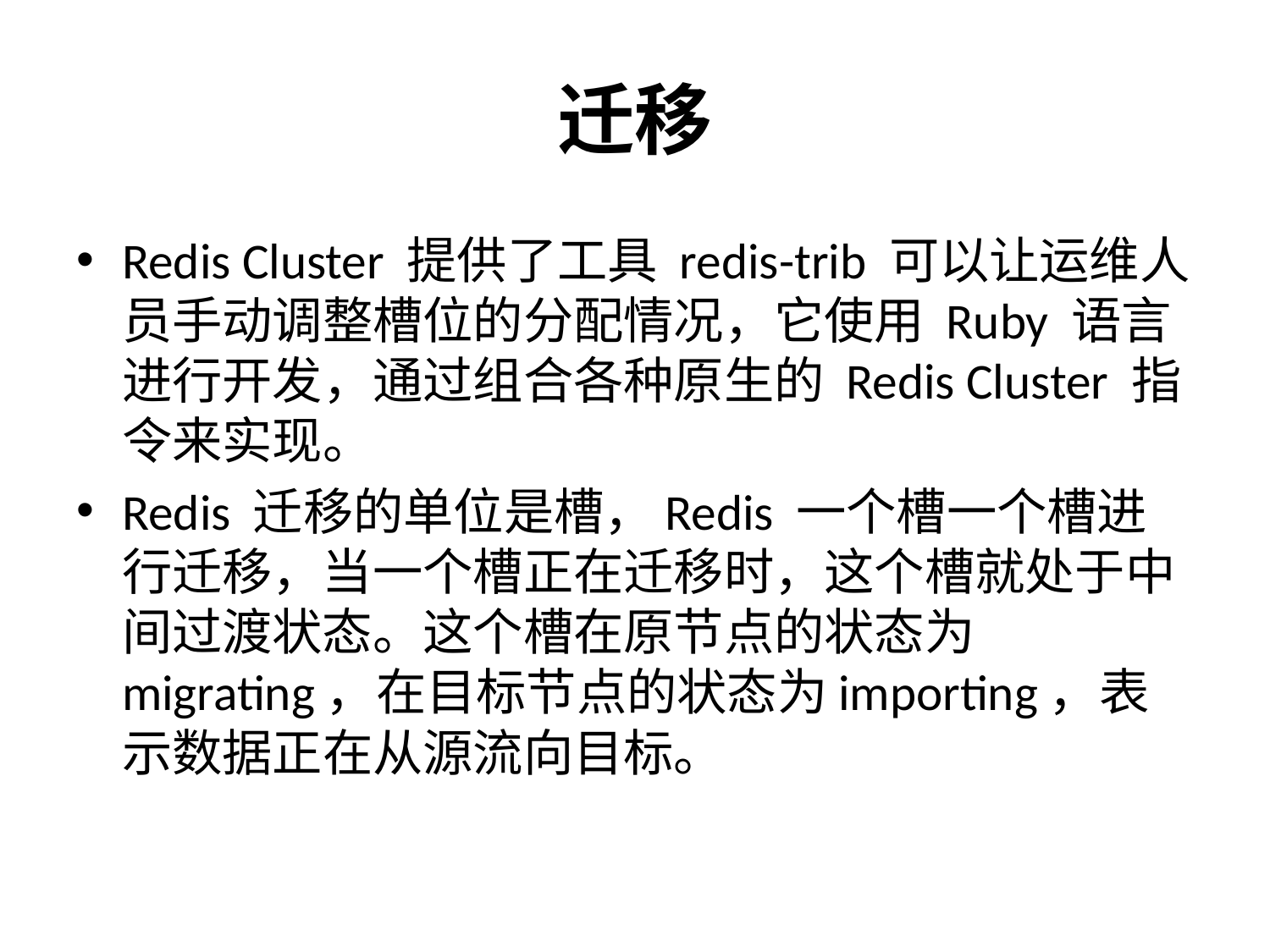

# 迁移
Redis Cluster 提供了工具 redis-trib 可以让运维人员手动调整槽位的分配情况，它使用 Ruby 语言进行开发，通过组合各种原生的 Redis Cluster 指令来实现。
Redis 迁移的单位是槽，Redis 一个槽一个槽进行迁移，当一个槽正在迁移时，这个槽就处于中间过渡状态。这个槽在原节点的状态为migrating，在目标节点的状态为importing，表示数据正在从源流向目标。